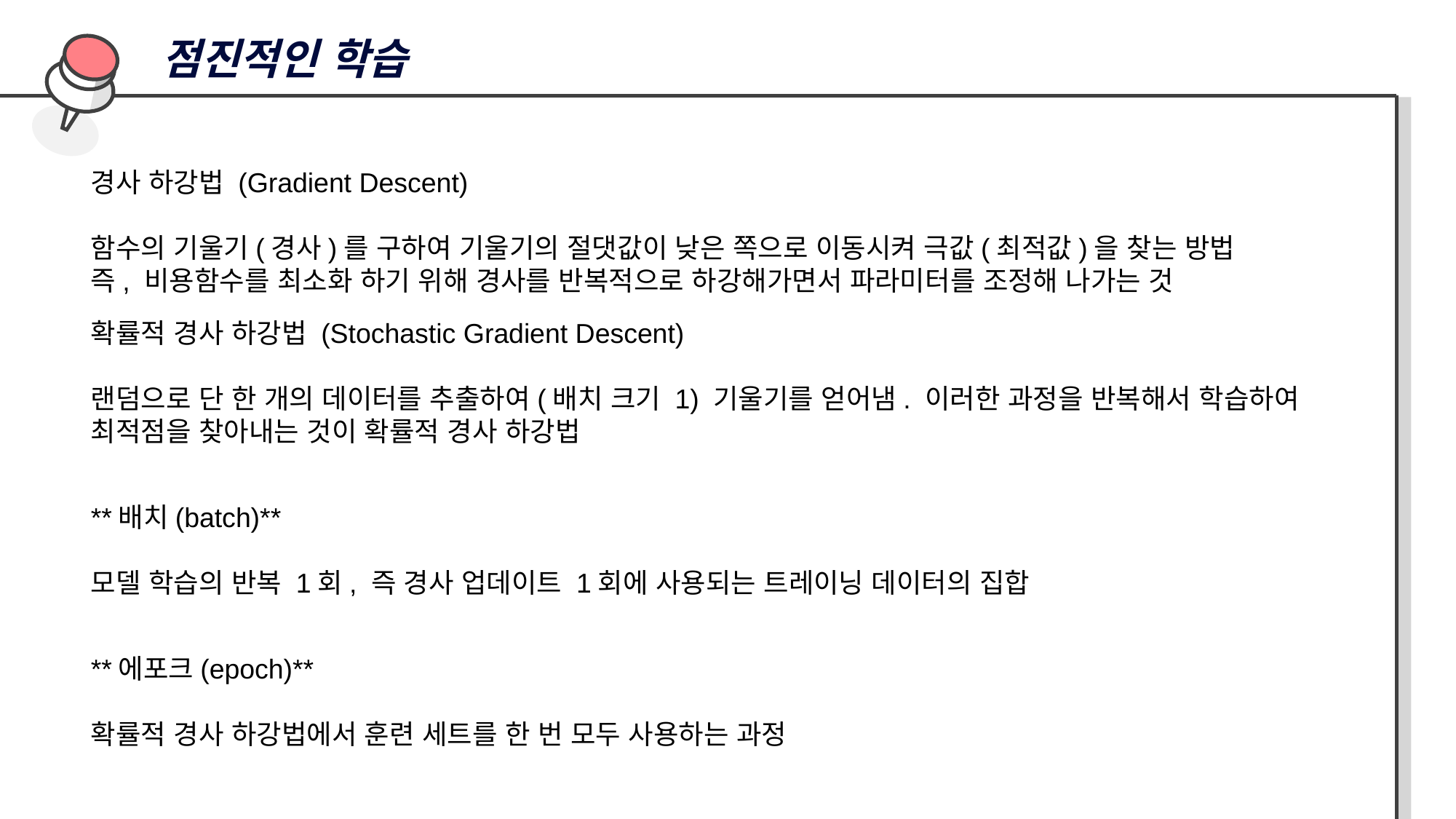

점진적인 학습

경사 하강법 (Gradient Descent)

함수의 기울기(경사)를 구하여 기울기의 절댓값이 낮은 쪽으로 이동시켜 극값(최적값)을 찾는 방법
즉, 비용함수를 최소화 하기 위해 경사를 반복적으로 하강해가면서 파라미터를 조정해 나가는 것
확률적 경사 하강법 (Stochastic Gradient Descent)

랜덤으로 단 한 개의 데이터를 추출하여(배치 크기 1) 기울기를 얻어냄. 이러한 과정을 반복해서 학습하여 최적점을 찾아내는 것이 확률적 경사 하강법
**배치(batch)**

모델 학습의 반복 1회, 즉 경사 업데이트 1회에 사용되는 트레이닝 데이터의 집합
**에포크(epoch)**

확률적 경사 하강법에서 훈련 세트를 한 번 모두 사용하는 과정